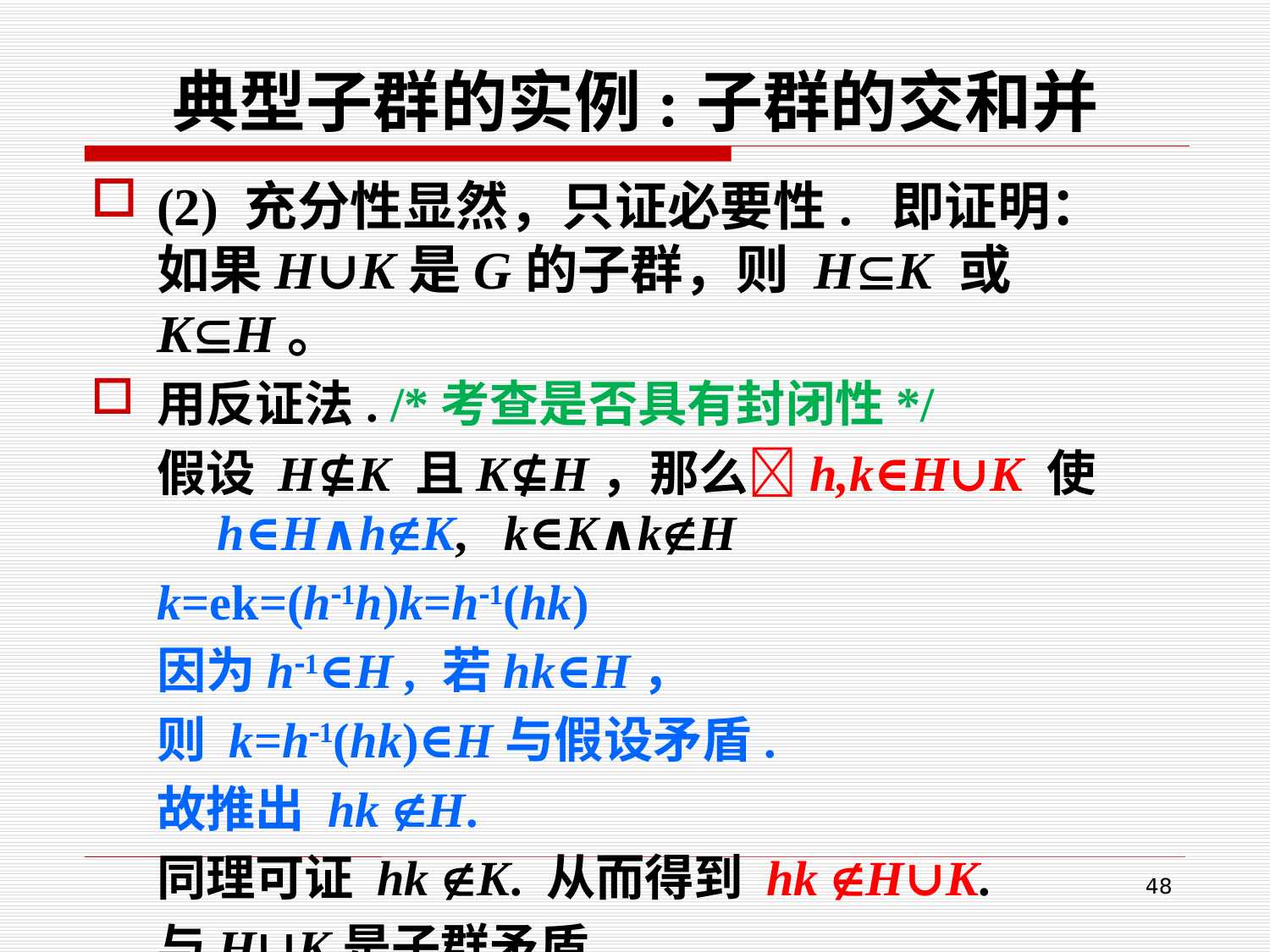

# 典型子群的实例:子群的交和并
(2) 充分性显然，只证必要性.  即证明：
如果H∪K是G的子群，则 H⊆K 或 K⊆H。
用反证法. /*考查是否具有封闭性*/
假设 H⊈K 且K⊈H，那么∃h,k∈H∪K 使h∈H∧h∉K,   k∈K∧k∉H
k=ek=(h−1h)k=h−1(hk)
因为h−1∈H , 若hk∈H，
则 k=h−1(hk)∈H与假设矛盾.
故推出 hk ∉H.
同理可证 hk ∉K. 从而得到 hk ∉H∪K.
与H∪K是子群矛盾.
48